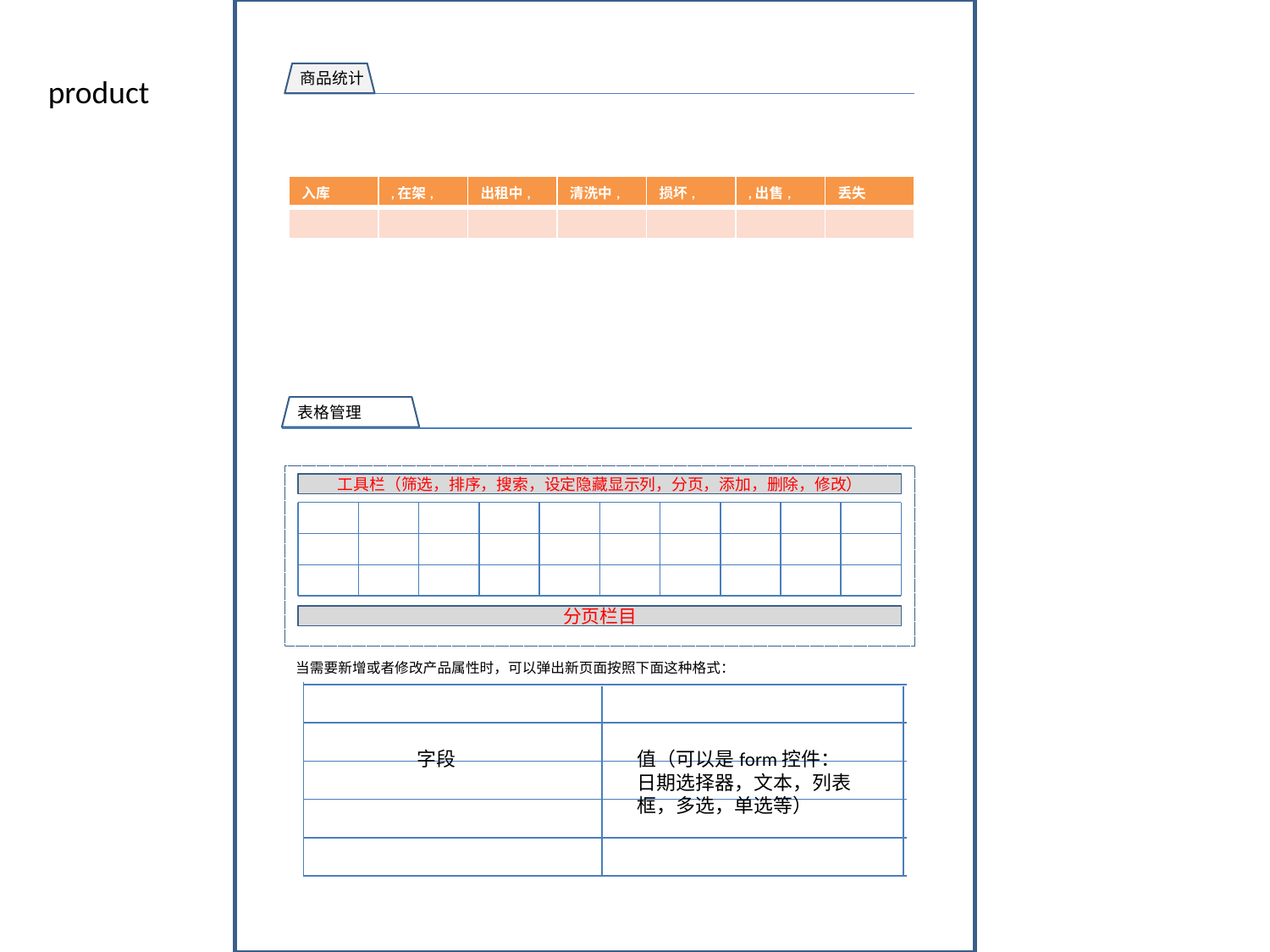

商品统计

product
| 入库 | ,在架, | 出租中, | 清洗中, | 损坏, | ,出售, | 丢失 |
| --- | --- | --- | --- | --- | --- | --- |
|  |  |  |  |  |  |  |
表格管理

工具栏（筛选，排序，搜索，设定隐藏显示列，分页，添加，删除，修改）
分页栏目
当需要新增或者修改产品属性时，可以弹出新页面按照下面这种格式：
字段
值（可以是form控件：日期选择器，文本，列表框，多选，单选等）